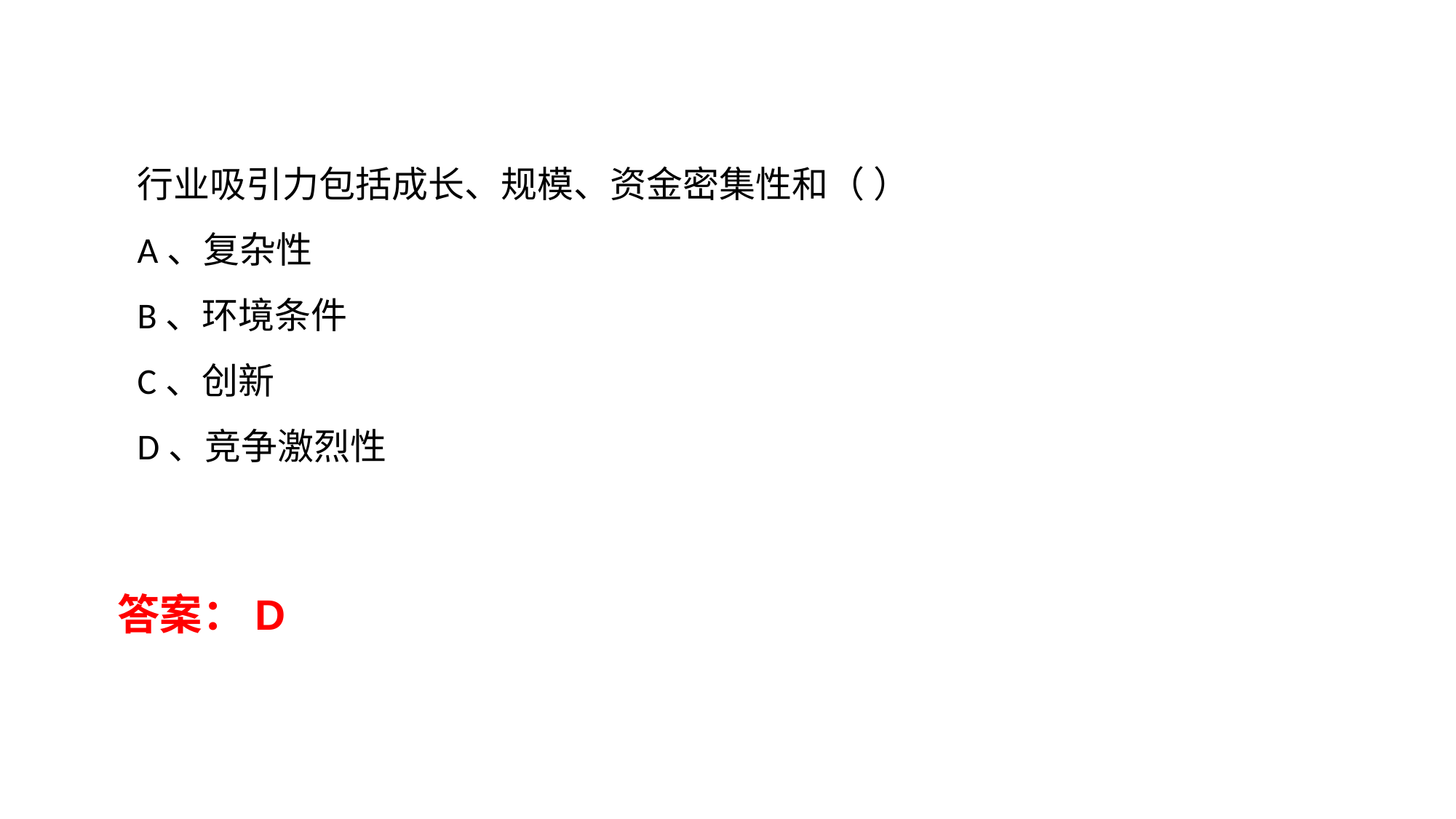

行业吸引力包括成长、规模、资金密集性和（ ）
A、复杂性
B、环境条件
C、创新
D、竞争激烈性
答案：D